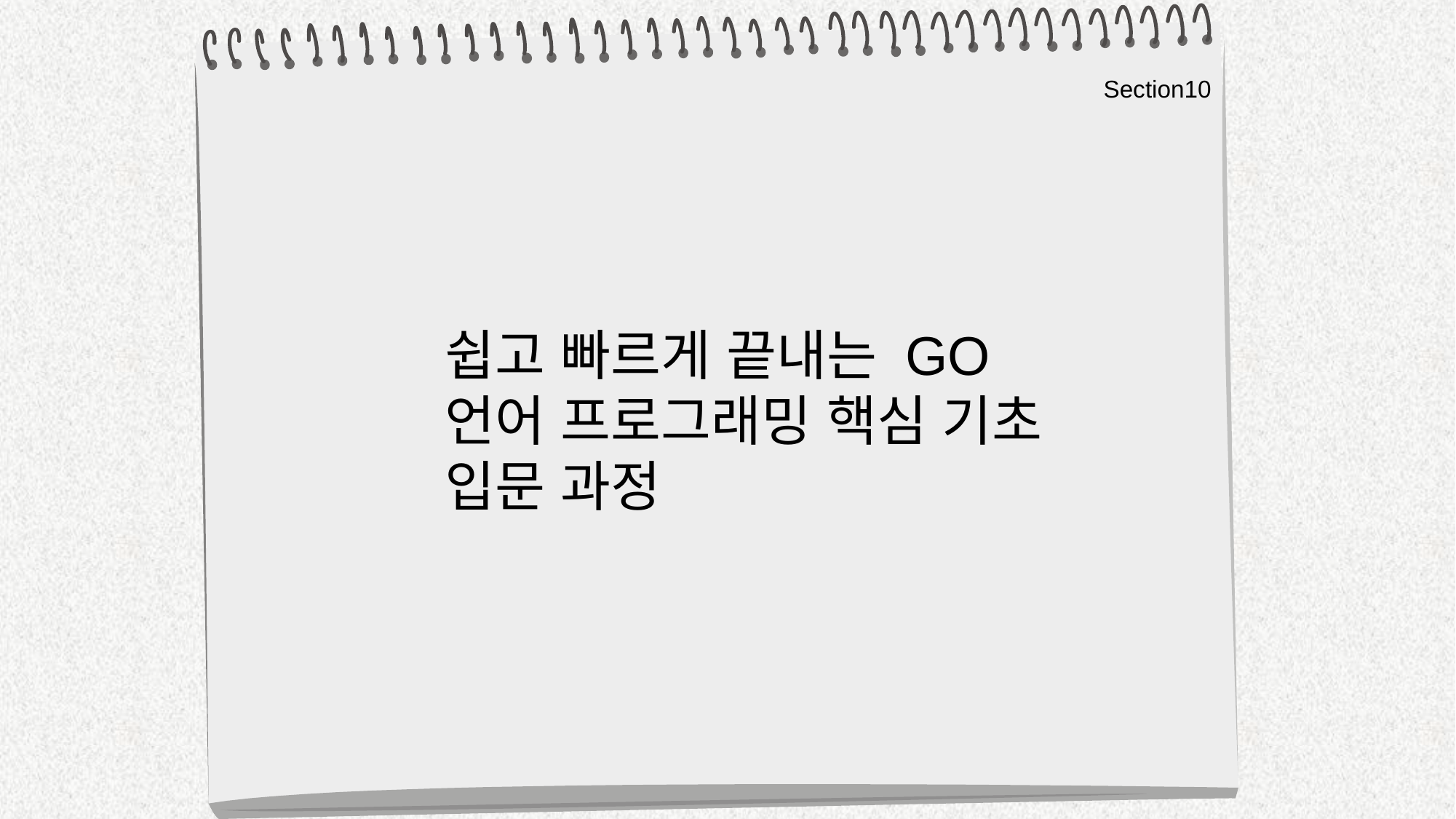

Section10
쉽고 빠르게 끝내는 GO
언어 프로그래밍 핵심 기초 입문 과정